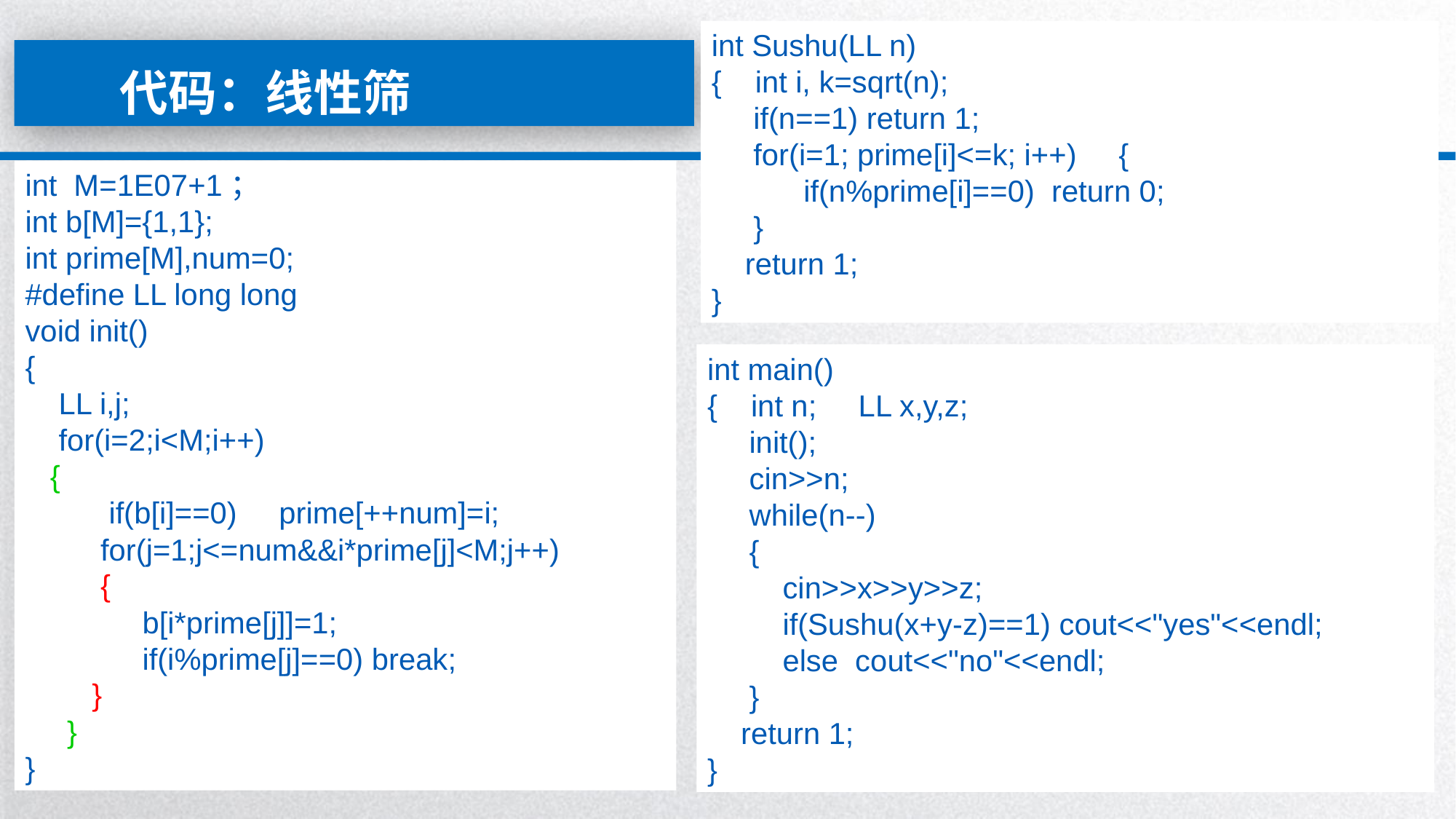

int Sushu(LL n)
{    int i, k=sqrt(n);
     if(n==1) return 1;
     for(i=1; prime[i]<=k; i++)     {
           if(n%prime[i]==0)  return 0;
     }
    return 1;
}
代码：线性筛
int  M=1E07+1；
int b[M]={1,1};
int prime[M],num=0;
#define LL long long
void init()
{
    LL i,j;
    for(i=2;i<M;i++)
   {
          if(b[i]==0)     prime[++num]=i;
         for(j=1;j<=num&&i*prime[j]<M;j++)
         {
              b[i*prime[j]]=1;
              if(i%prime[j]==0) break;
        }
     }
}
int main()
{    int n;     LL x,y,z;
     init();
     cin>>n;
     while(n--)
     {
         cin>>x>>y>>z;
         if(Sushu(x+y-z)==1) cout<<"yes"<<endl;
         else  cout<<"no"<<endl;
     }
    return 1;
}